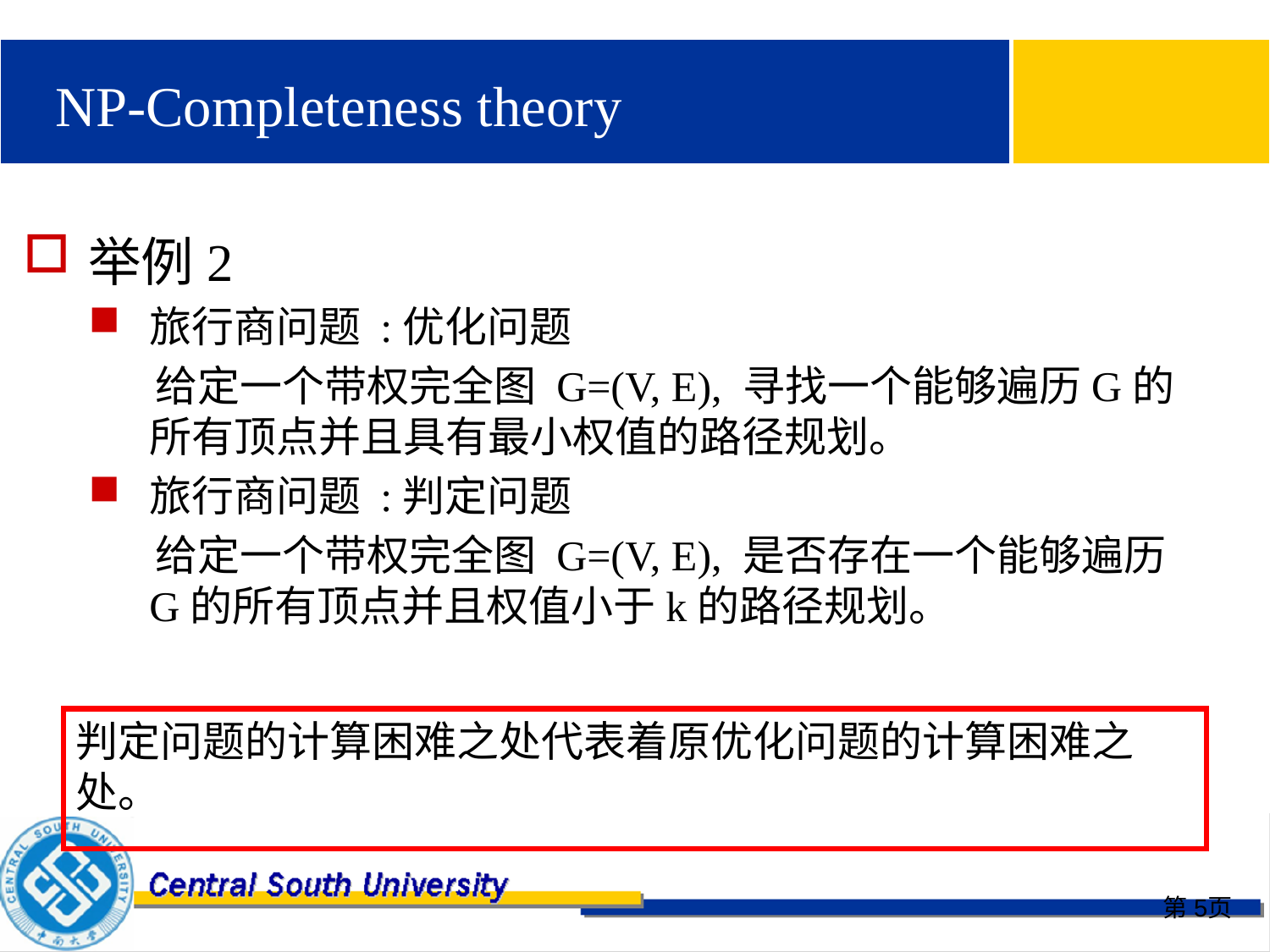

# NP-Completeness theory
举例2
旅行商问题 :优化问题
      给定一个带权完全图 G=(V, E), 寻找一个能够遍历G的所有顶点并且具有最小权值的路径规划。
旅行商问题 :判定问题
      给定一个带权完全图 G=(V, E), 是否存在一个能够遍历G的所有顶点并且权值小于k的路径规划。
判定问题的计算困难之处代表着原优化问题的计算困难之处。
第5页